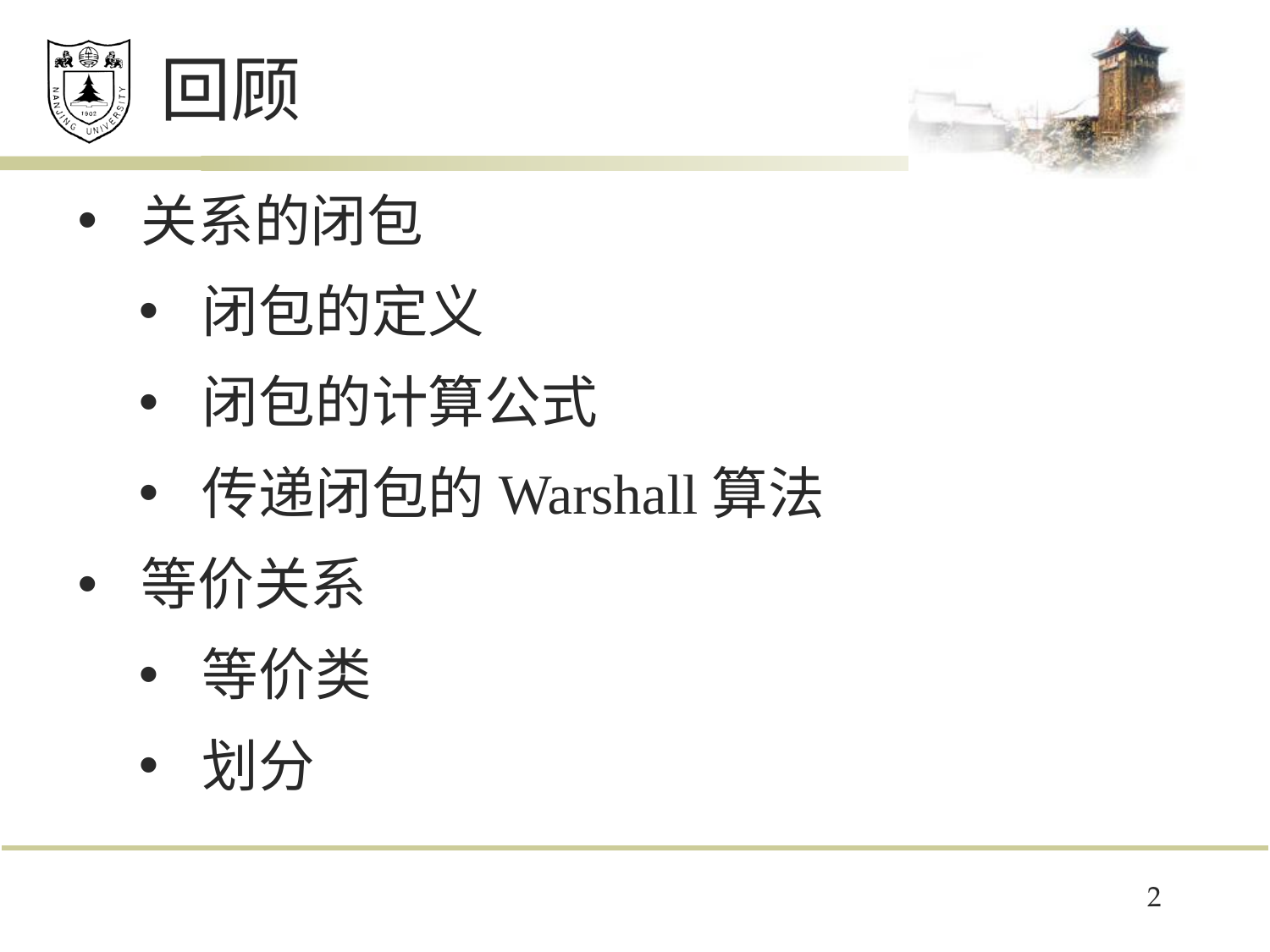

# 回顾
关系的闭包
闭包的定义
闭包的计算公式
传递闭包的Warshall算法
等价关系
等价类
划分
2